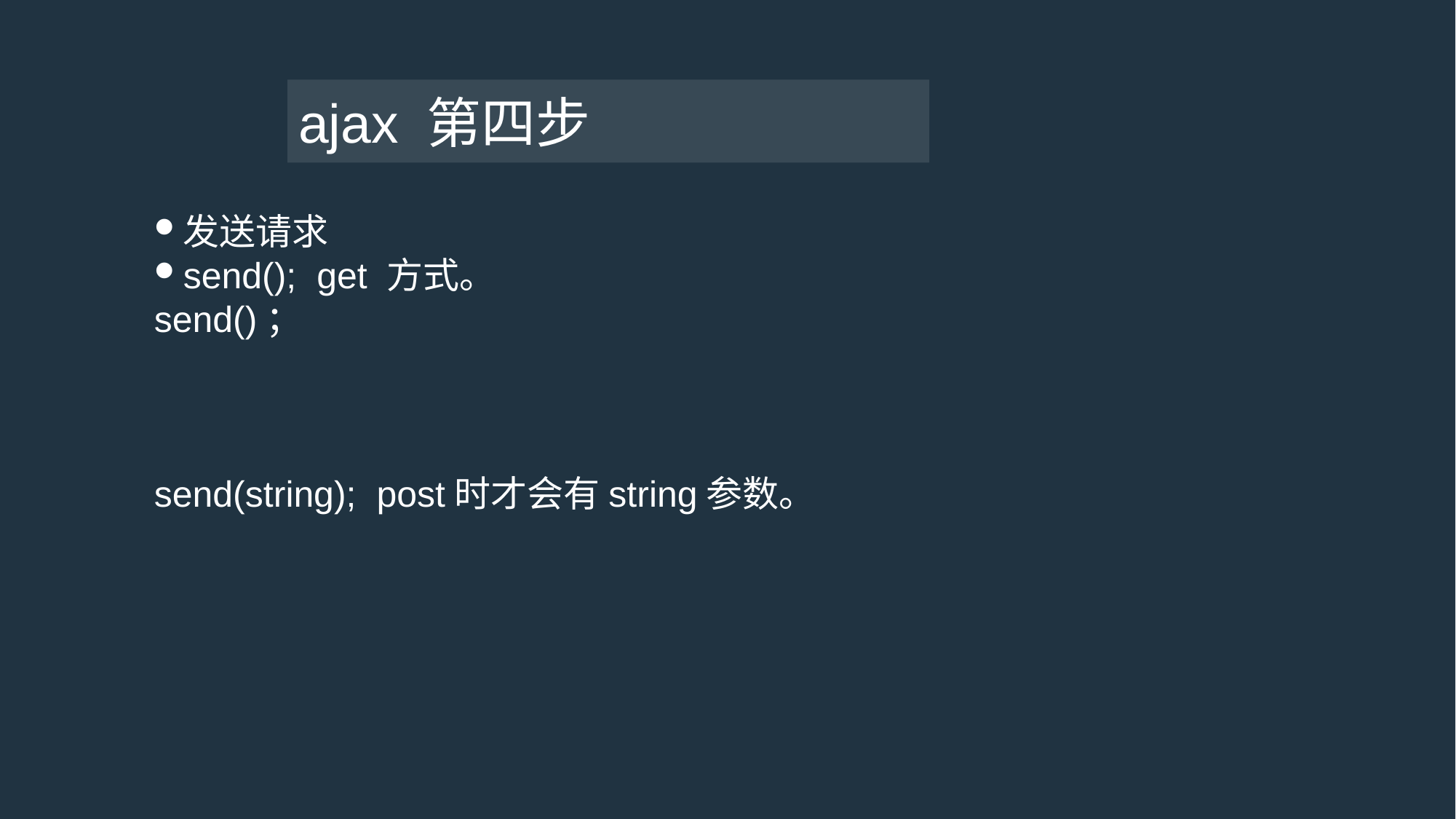

# ajax 第四步
发送请求
send();  get 方式。
send()；

send(string);  post时才会有string参数。